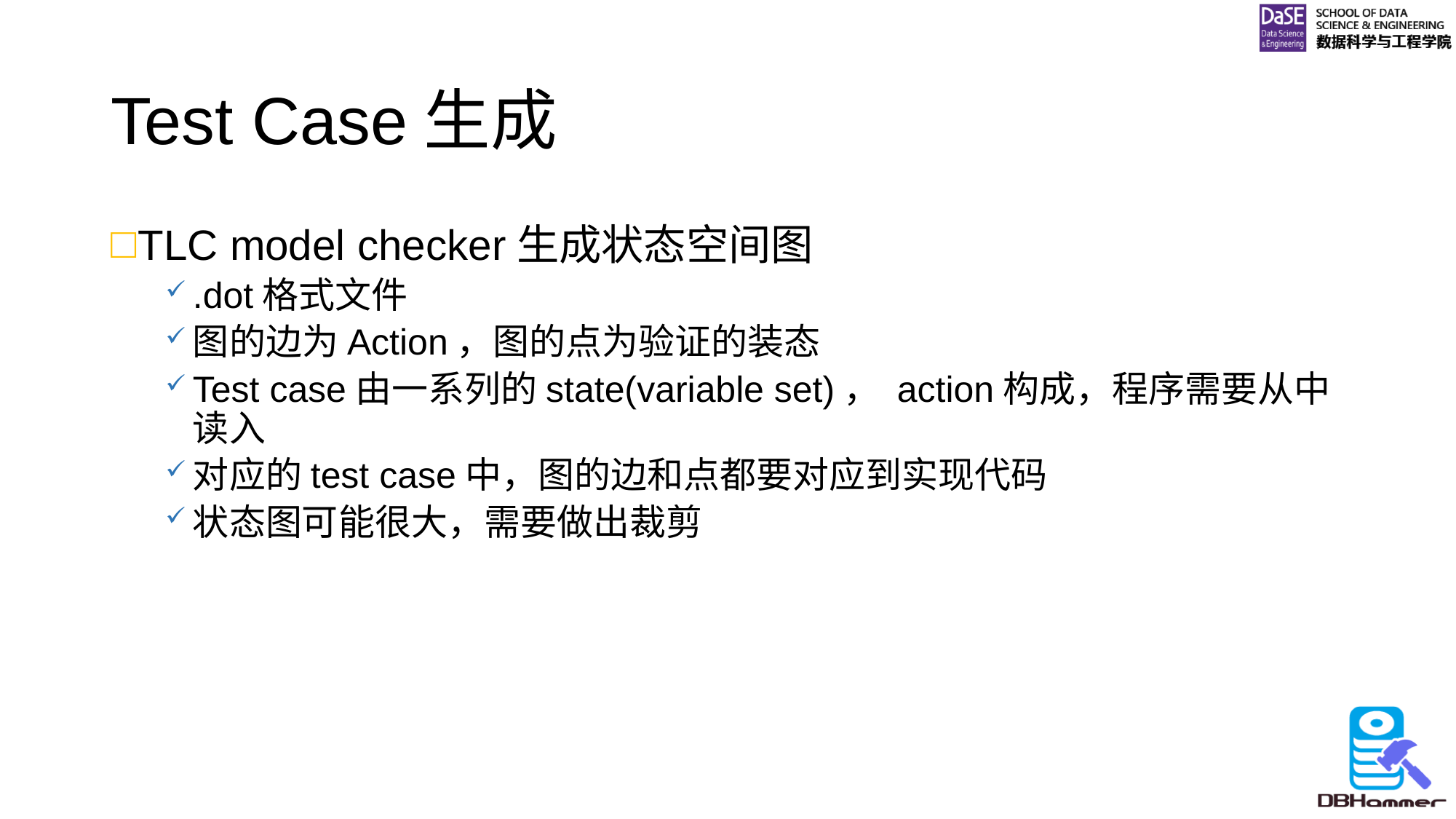

# Test Case生成
TLC model checker生成状态空间图
.dot格式文件
图的边为Action，图的点为验证的装态
Test case由一系列的state(variable set)， action构成，程序需要从中读入
对应的test case中，图的边和点都要对应到实现代码
状态图可能很大，需要做出裁剪